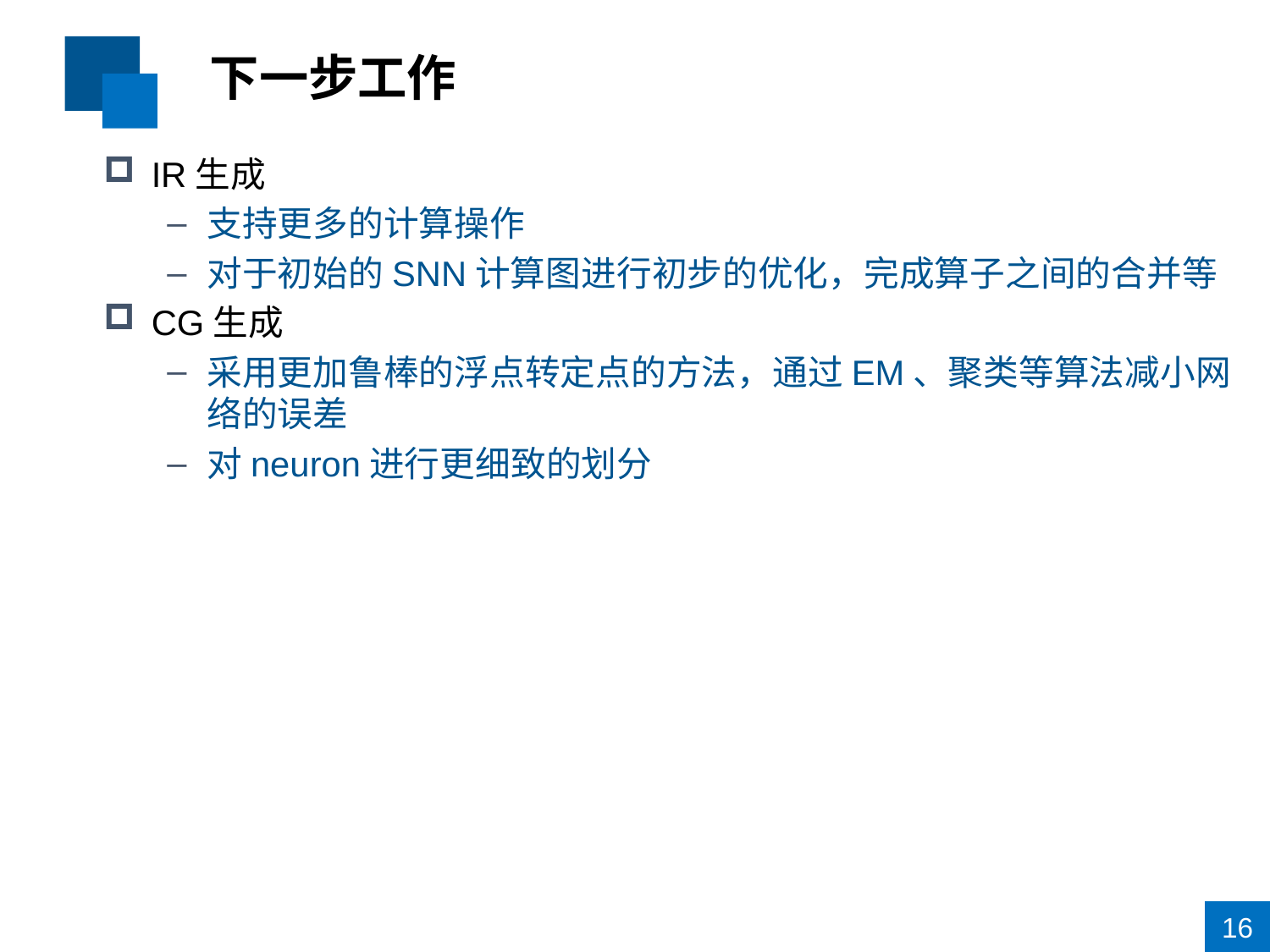

# 下一步工作
IR生成
支持更多的计算操作
对于初始的SNN计算图进行初步的优化，完成算子之间的合并等
CG生成
采用更加鲁棒的浮点转定点的方法，通过EM、聚类等算法减小网络的误差
对neuron进行更细致的划分

16